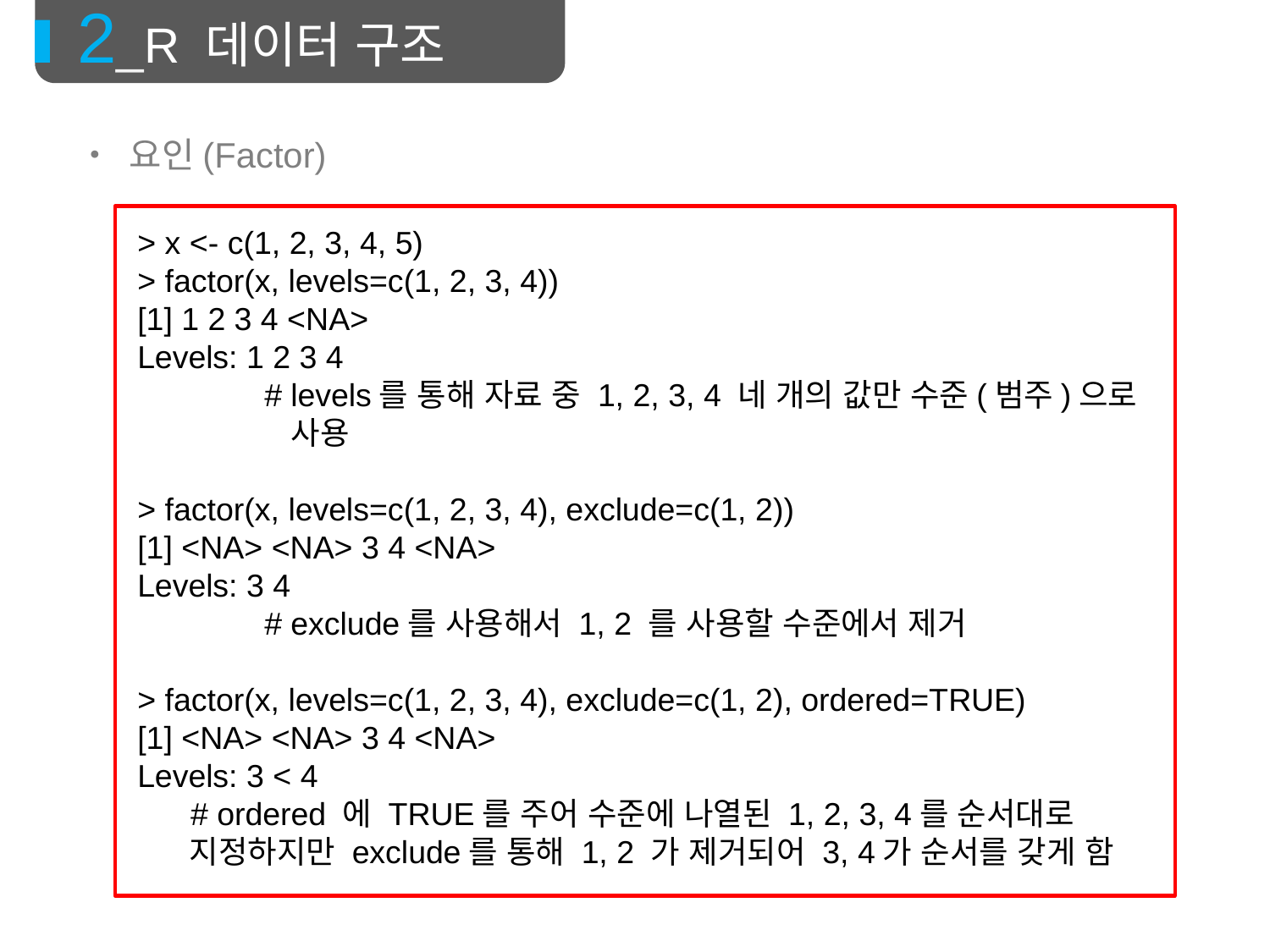

2_R 데이터 구조

• 요인(Factor)

> x <- c(1, 2, 3, 4, 5)
> factor(x, levels=c(1, 2, 3, 4))
[1] 1 2 3 4 <NA>
Levels: 1 2 3 4
	# levels를 통해 자료 중 1, 2, 3, 4 네 개의 값만 수준(범주)으로 	   사용

> factor(x, levels=c(1, 2, 3, 4), exclude=c(1, 2))
[1] <NA> <NA> 3 4 <NA>
Levels: 3 4
	# exclude를 사용해서 1, 2 를 사용할 수준에서 제거

> factor(x, levels=c(1, 2, 3, 4), exclude=c(1, 2), ordered=TRUE)
[1] <NA> <NA> 3 4 <NA>
Levels: 3 < 4
      # ordered 에 TRUE를 주어 수준에 나열된 1, 2, 3, 4를 순서대로
     지정하지만 exclude를 통해 1, 2 가 제거되어 3, 4가 순서를 갖게 함